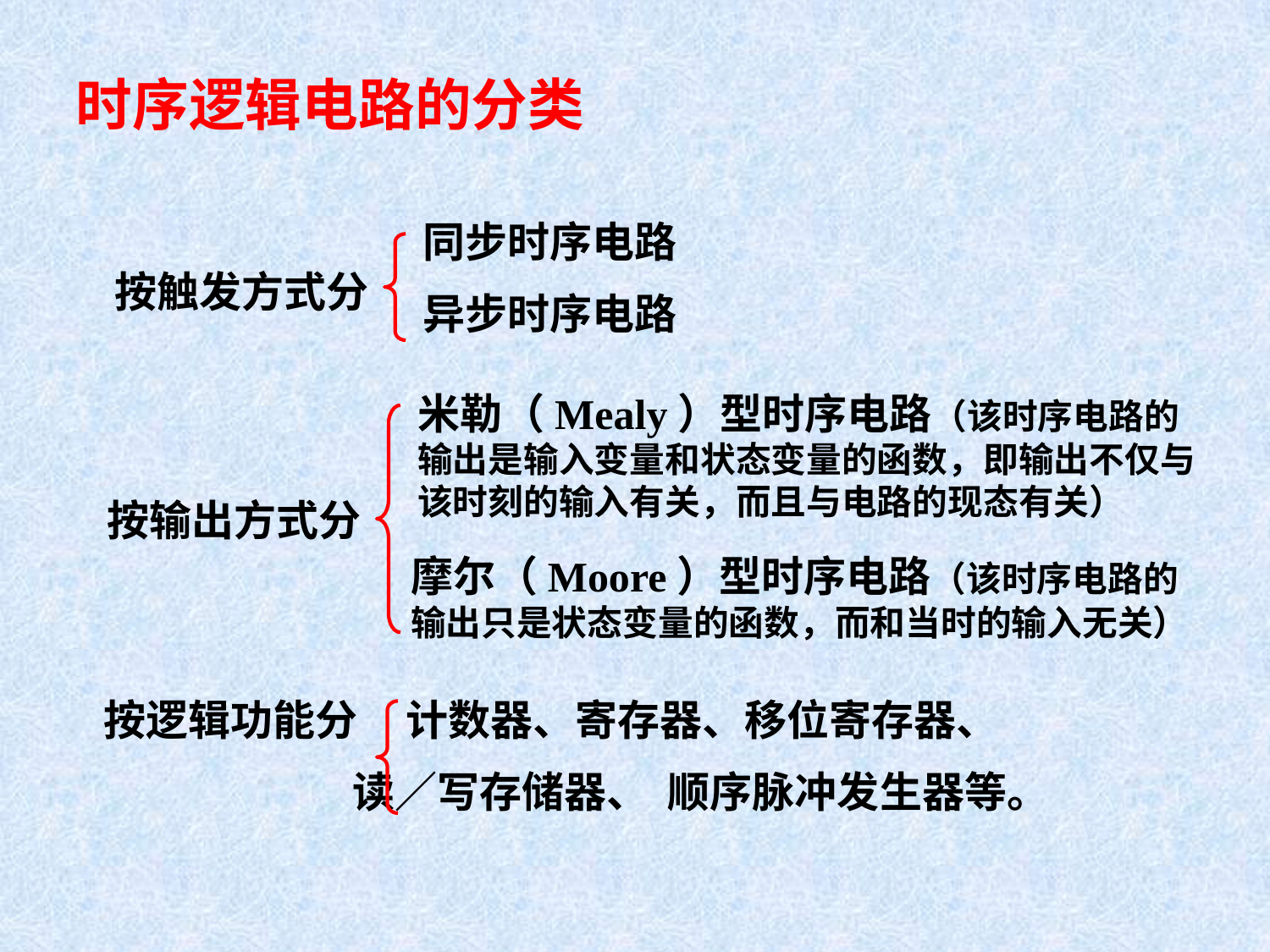

时序逻辑电路的分类
同步时序电路
异步时序电路

按触发方式分
米勒（Mealy）型时序电路（该时序电路的输出是输入变量和状态变量的函数，即输出不仅与该时刻的输入有关，而且与电路的现态有关）

按输出方式分
摩尔（Moore）型时序电路（该时序电路的输出只是状态变量的函数，而和当时的输入无关）
按逻辑功能分     计数器、寄存器、移位寄存器、
                         读∕写存储器、  顺序脉冲发生器等。